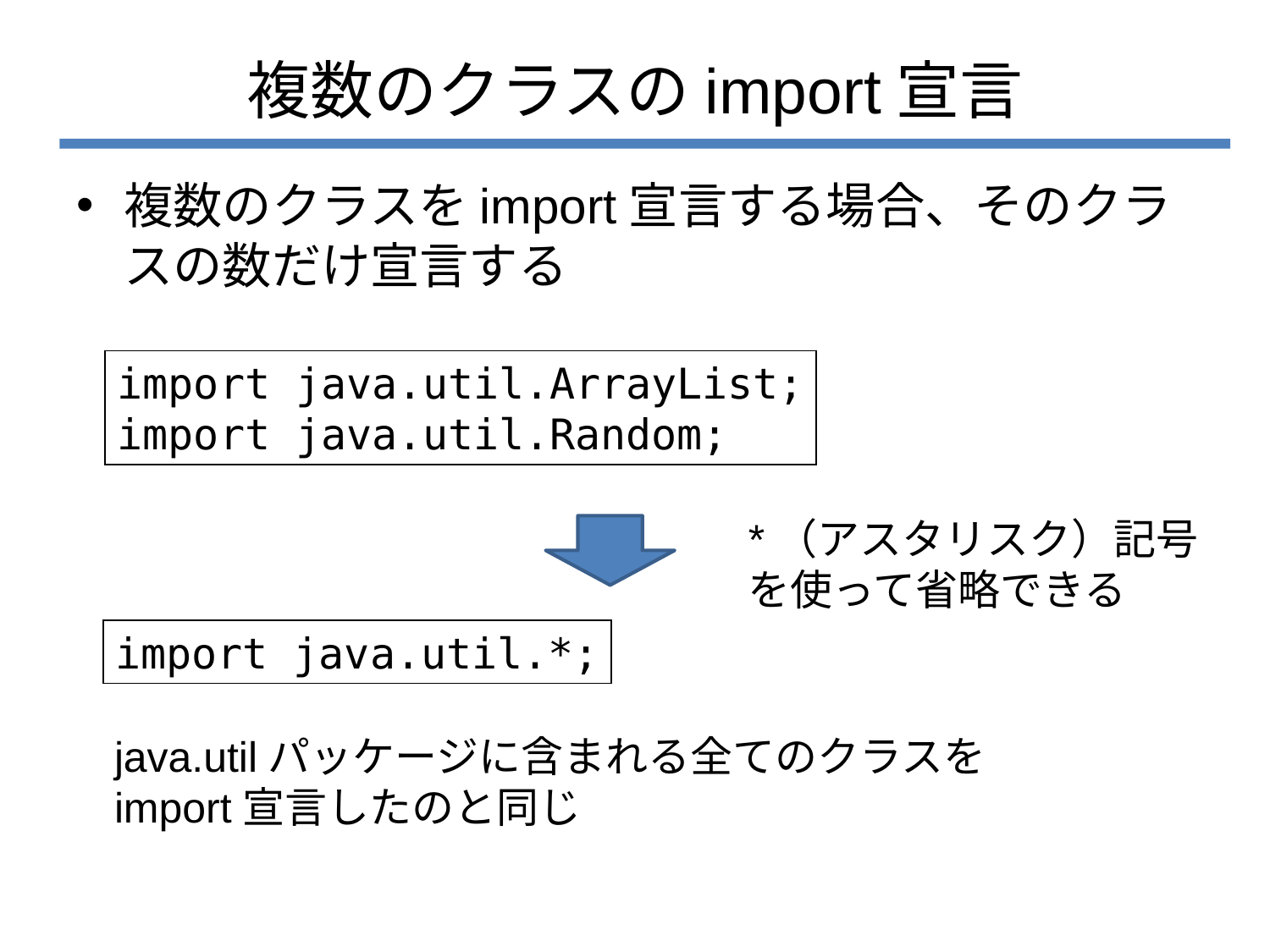

# 複数のクラスのimport宣言
複数のクラスをimport宣言する場合、そのクラスの数だけ宣言する
import java.util.ArrayList;
import java.util.Random;
*（アスタリスク）記号
を使って省略できる

import java.util.*;
java.utilパッケージに含まれる全てのクラスを
import宣言したのと同じ